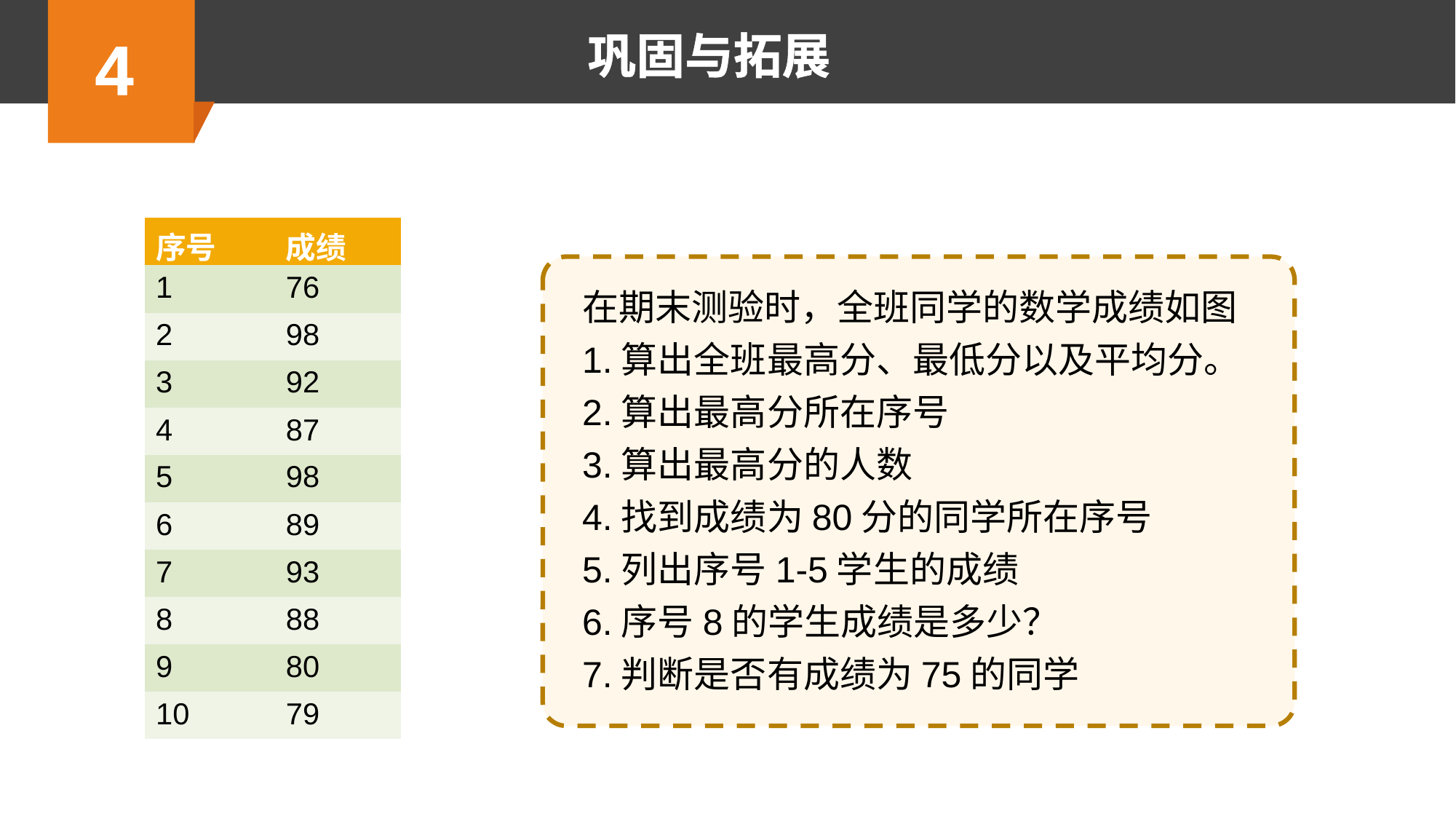

4
巩固与拓展
| 序号 | 成绩 |
| --- | --- |
| 1 | 76 |
| 2 | 98 |
| 3 | 92 |
| 4 | 87 |
| 5 | 98 |
| 6 | 89 |
| 7 | 93 |
| 8 | 88 |
| 9 | 80 |
| 10 | 79 |

在期末测验时，全班同学的数学成绩如图
1.算出全班最高分、最低分以及平均分。
2.算出最高分所在序号
3.算出最高分的人数
4.找到成绩为80分的同学所在序号
5.列出序号1-5学生的成绩
6.序号8的学生成绩是多少？
7.判断是否有成绩为75的同学